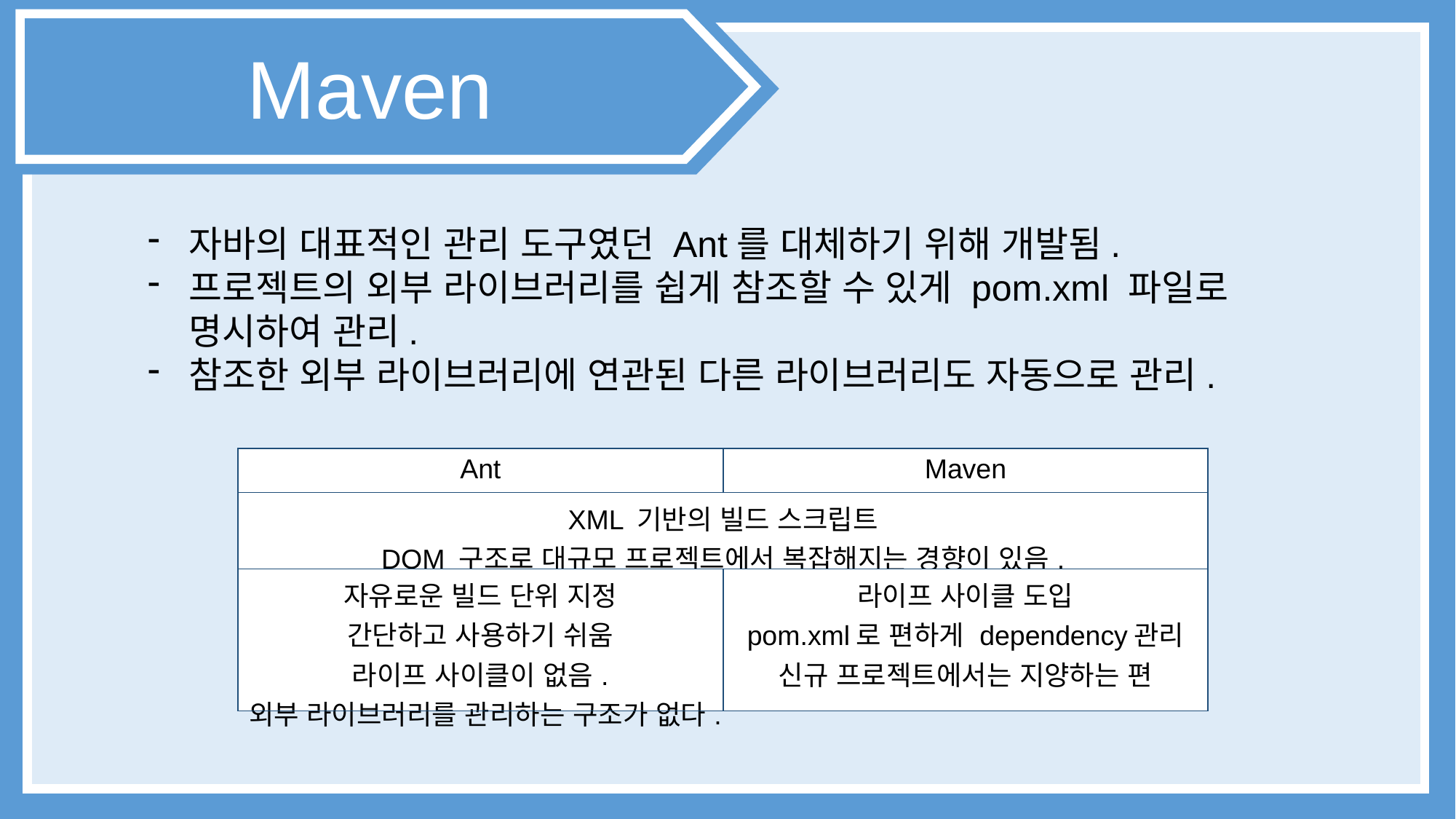

Maven

자바의 대표적인 관리 도구였던 Ant를 대체하기 위해 개발됨.
프로젝트의 외부 라이브러리를 쉽게 참조할 수 있게 pom.xml 파일로 명시하여 관리.
참조한 외부 라이브러리에 연관된 다른 라이브러리도 자동으로 관리.
| Ant | Maven |
| --- | --- |
| XML 기반의 빌드 스크립트 DOM 구조로 대규모 프로젝트에서 복잡해지는 경향이 있음. |  |
| 자유로운 빌드 단위 지정 간단하고 사용하기 쉬움 라이프 사이클이 없음. 외부 라이브러리를 관리하는 구조가 없다. | 라이프 사이클 도입 pom.xml로 편하게 dependency관리 신규 프로젝트에서는 지양하는 편 |